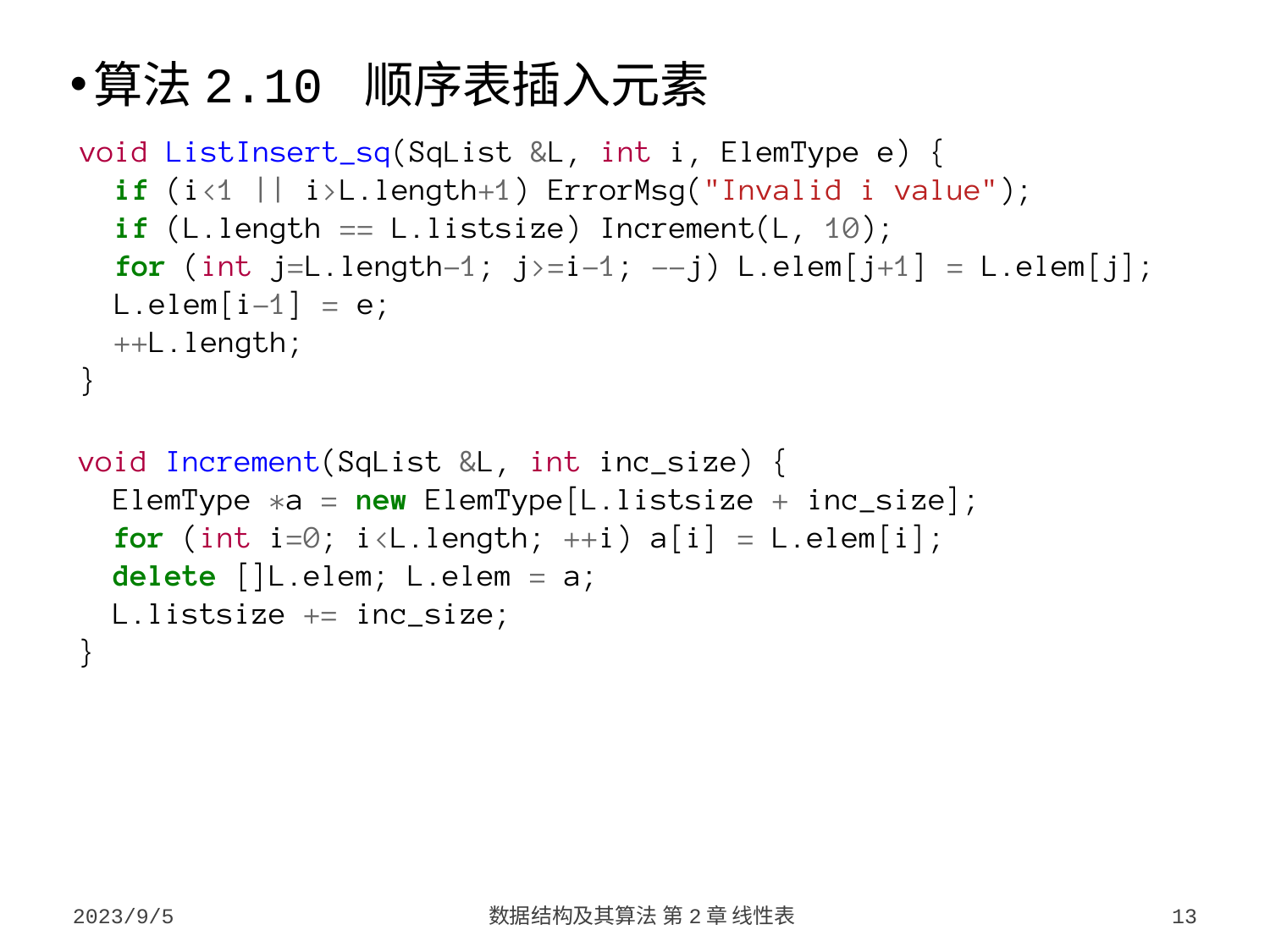

算法2.10 顺序表插入元素
void ListInsert_sq(SqList &L, int i, ElemType e) {
  if (i<1 || i>L.length+1) ErrorMsg("Invalid i value");
  if (L.length == L.listsize) Increment(L, 10);
  for (int j=L.length-1; j>=i-1; --j) L.elem[j+1] = L.elem[j];
  L.elem[i-1] = e;
  ++L.length;
}
void Increment(SqList &L, int inc_size) {
  ElemType *a = new ElemType[L.listsize + inc_size];
  for (int i=0; i<L.length; ++i) a[i] = L.elem[i];
  delete []L.elem; L.elem = a;
  L.listsize += inc_size;
}
2023/9/5
数据结构及其算法 第2章 线性表
13